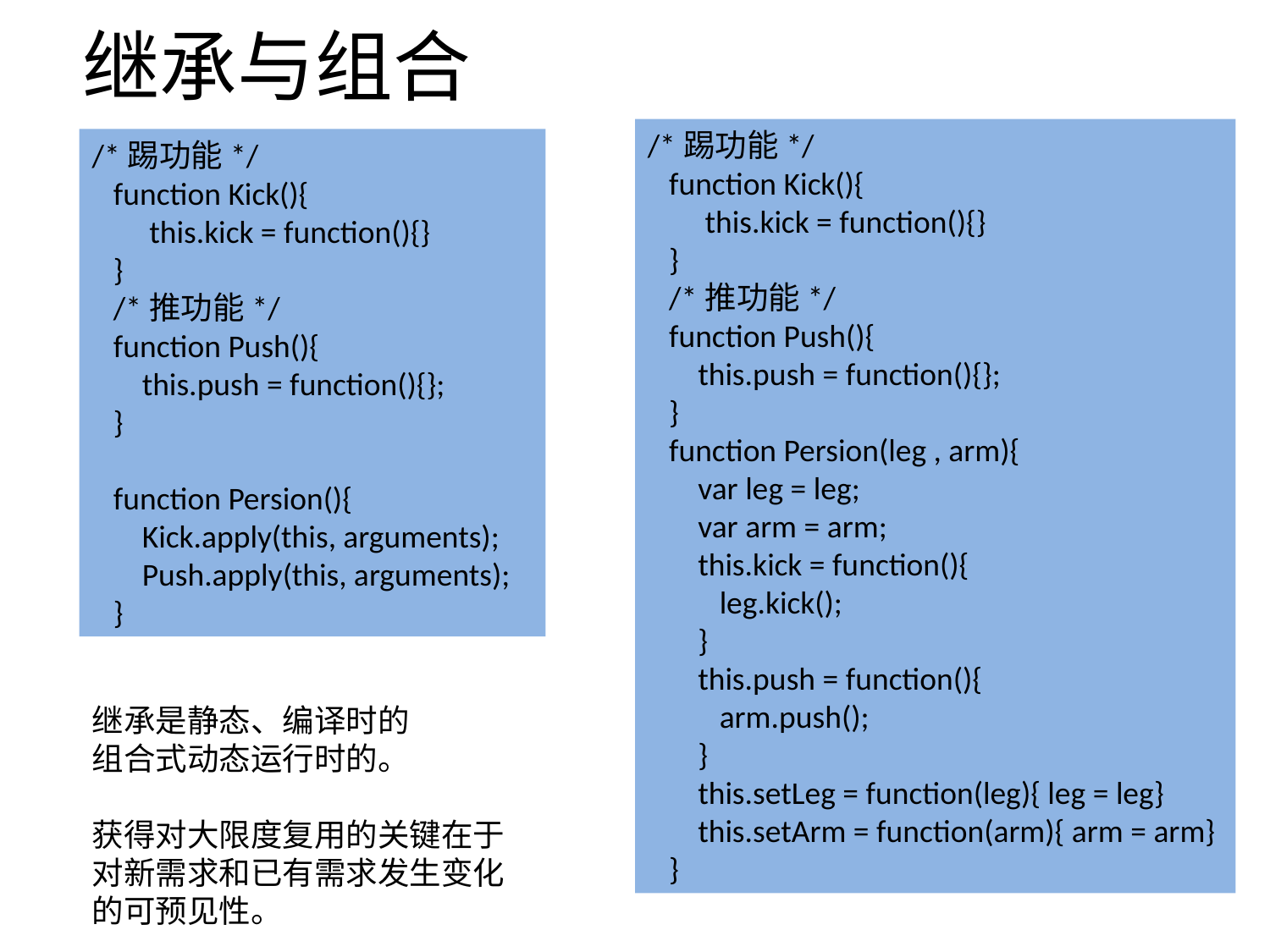

# 继承与组合
/*踢功能*/
   function Kick(){
        this.kick = function(){}
   }
   /*推功能*/
   function Push(){
       this.push = function(){};
   }
   function Persion(leg , arm){
       var leg = leg;
       var arm = arm;
       this.kick = function(){
          leg.kick();
       }
       this.push = function(){
          arm.push();
       }
       this.setLeg = function(leg){ leg = leg}
       this.setArm = function(arm){ arm = arm}
   }
/*踢功能*/
   function Kick(){
        this.kick = function(){}
   }
   /*推功能*/
   function Push(){
       this.push = function(){};
   }

   function Persion(){
       Kick.apply(this, arguments);
       Push.apply(this, arguments);
   }
继承是静态、编译时的
组合式动态运行时的。

获得对大限度复用的关键在于对新需求和已有需求发生变化的可预见性。